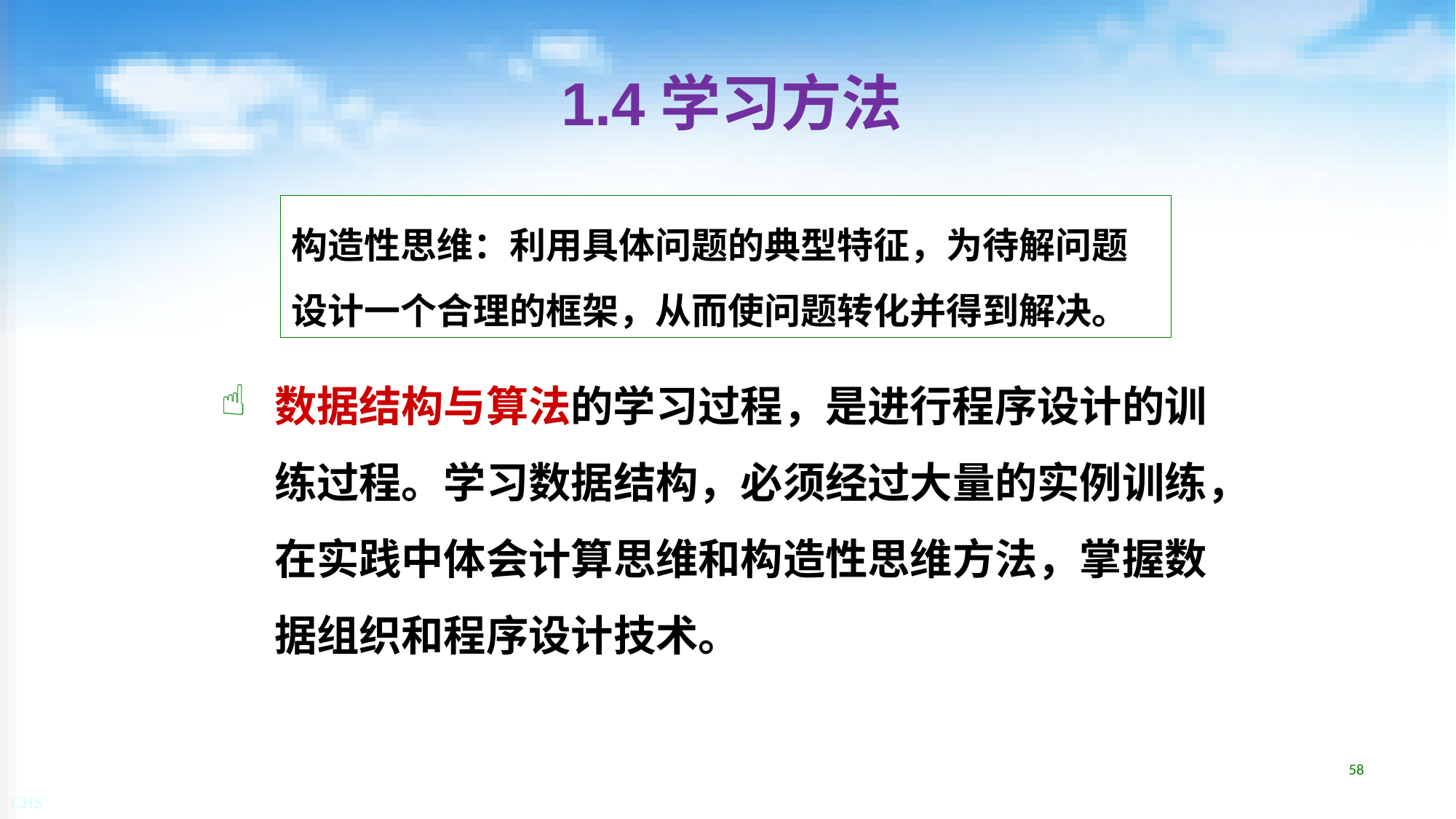

# 1.4学习方法
构造性思维：利用具体问题的典型特征，为待解问题设计一个合理的框架，从而使问题转化并得到解决。
数据结构与算法的学习过程，是进行程序设计的训练过程。学习数据结构，必须经过大量的实例训练，在实践中体会计算思维和构造性思维方法，掌握数据组织和程序设计技术。
58